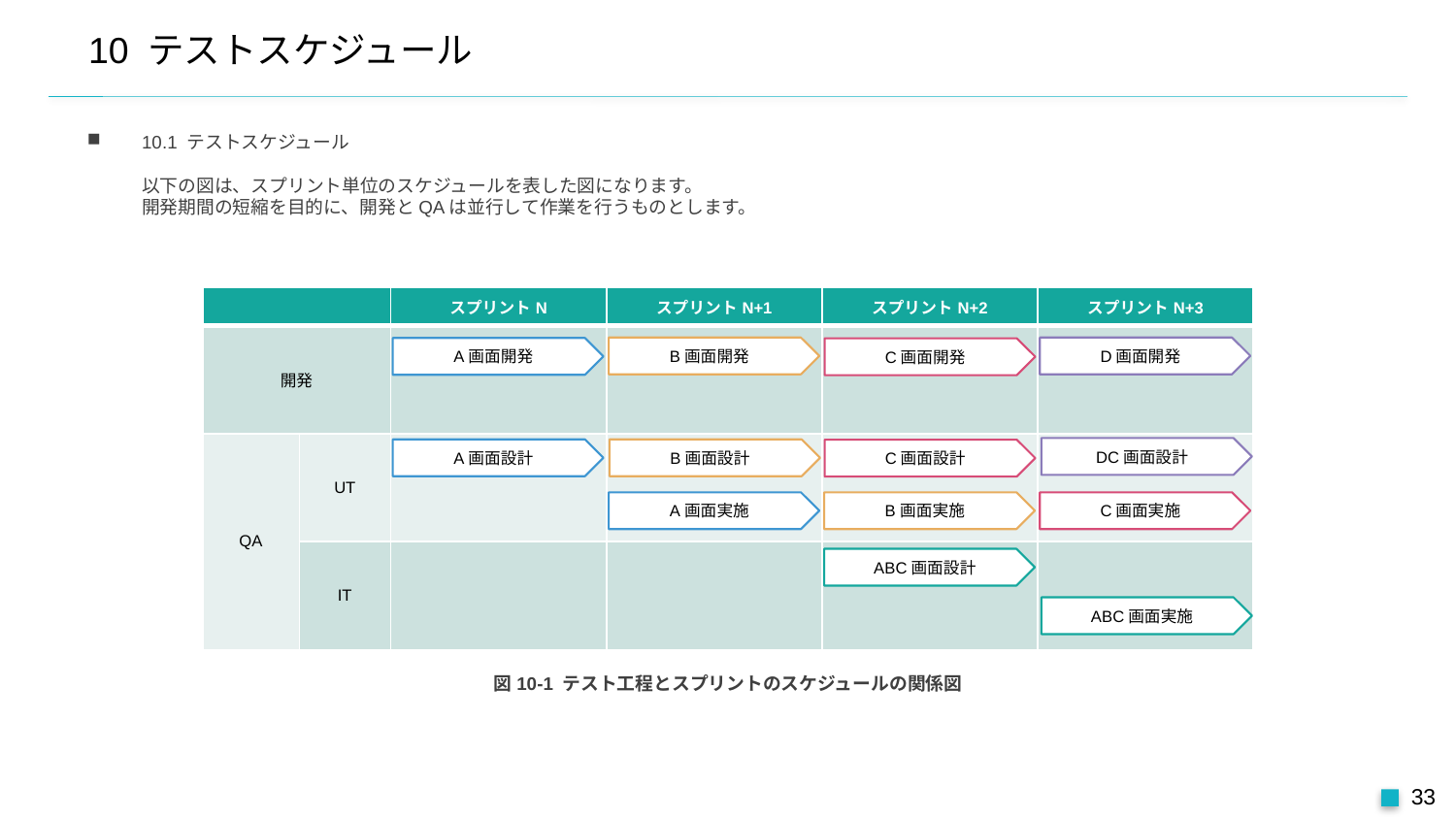

# 10 テストスケジュール
10.1 テストスケジュール
以下の図は、スプリント単位のスケジュールを表した図になります。
開発期間の短縮を目的に、開発とQAは並行して作業を行うものとします。
|  |  | スプリントN | スプリントN+1 | スプリントN+2 | スプリントN+3 |
| --- | --- | --- | --- | --- | --- |
| 開発 |  |  |  |  |  |
| QA | UT |  |  |  |  |
|  | IT |  |  |  |  |
B画面開発
D画面開発
A画面開発
C画面開発
DC画面設計
A画面設計
B画面設計
C画面設計
A画面実施
B画面実施
C画面実施
ABC画面設計
ABC画面実施
図10-1 テスト工程とスプリントのスケジュールの関係図